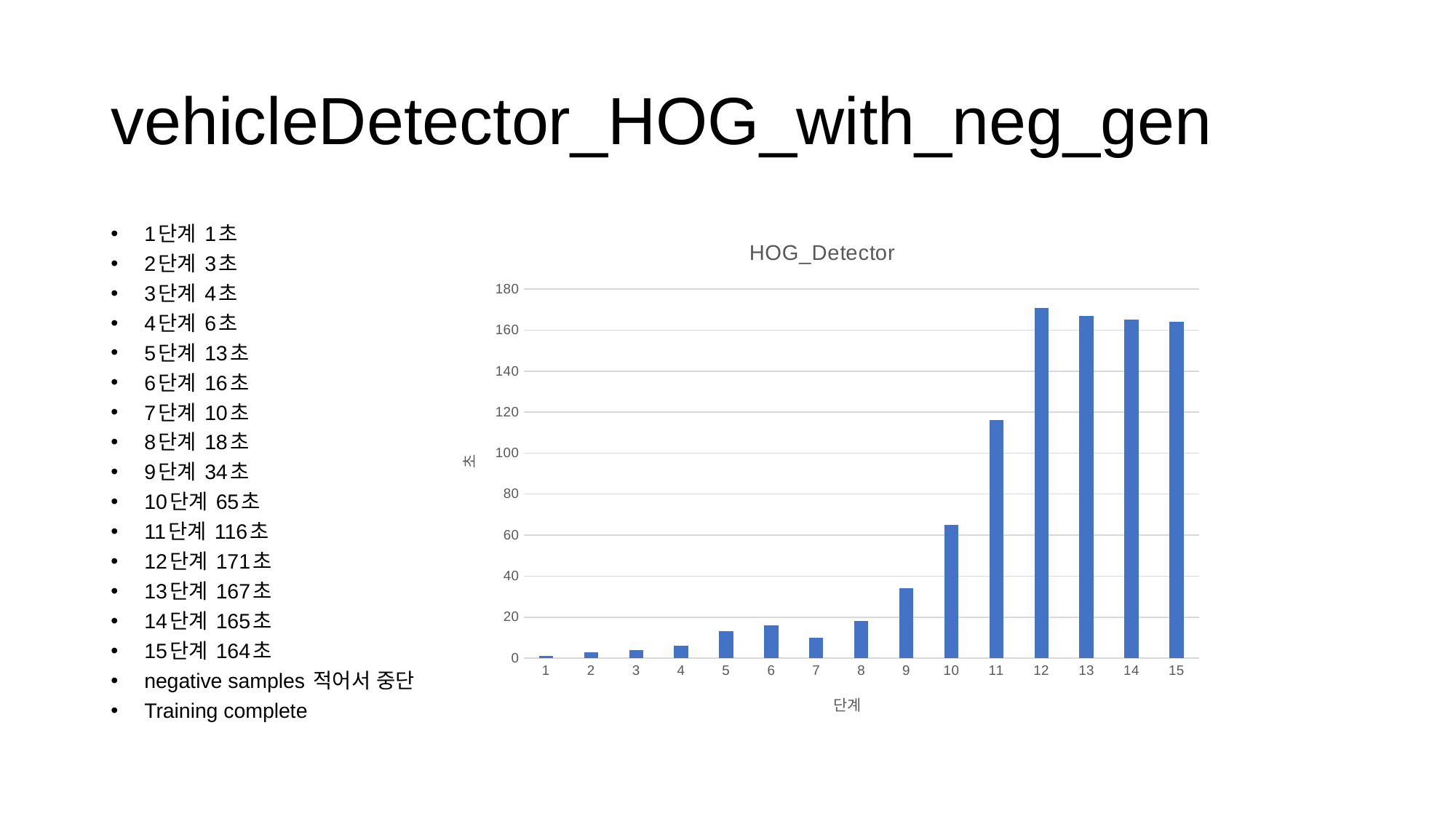

# vehicleDetector_HOG_with_neg_gen
1단계 1초
2단계 3초
3단계 4초
4단계 6초
5단계 13초
6단계 16초
7단계 10초
8단계 18초
9단계 34초
10단계 65초
11단계 116초
12단계 171초
13단계 167초
14단계 165초
15단계 164초
negative samples 적어서 중단
Training complete

### Chart: HOG_Detector

| Category |  |
|---|---|
| 1 | 1.0 |
| 2 | 3.0 |
| 3 | 4.0 |
| 4 | 6.0 |
| 5 | 13.0 |
| 6 | 16.0 |
| 7 | 10.0 |
| 8 | 18.0 |
| 9 | 34.0 |
| 10 | 65.0 |
| 11 | 116.0 |
| 12 | 171.0 |
| 13 | 167.0 |
| 14 | 165.0 |
| 15 | 164.0 |